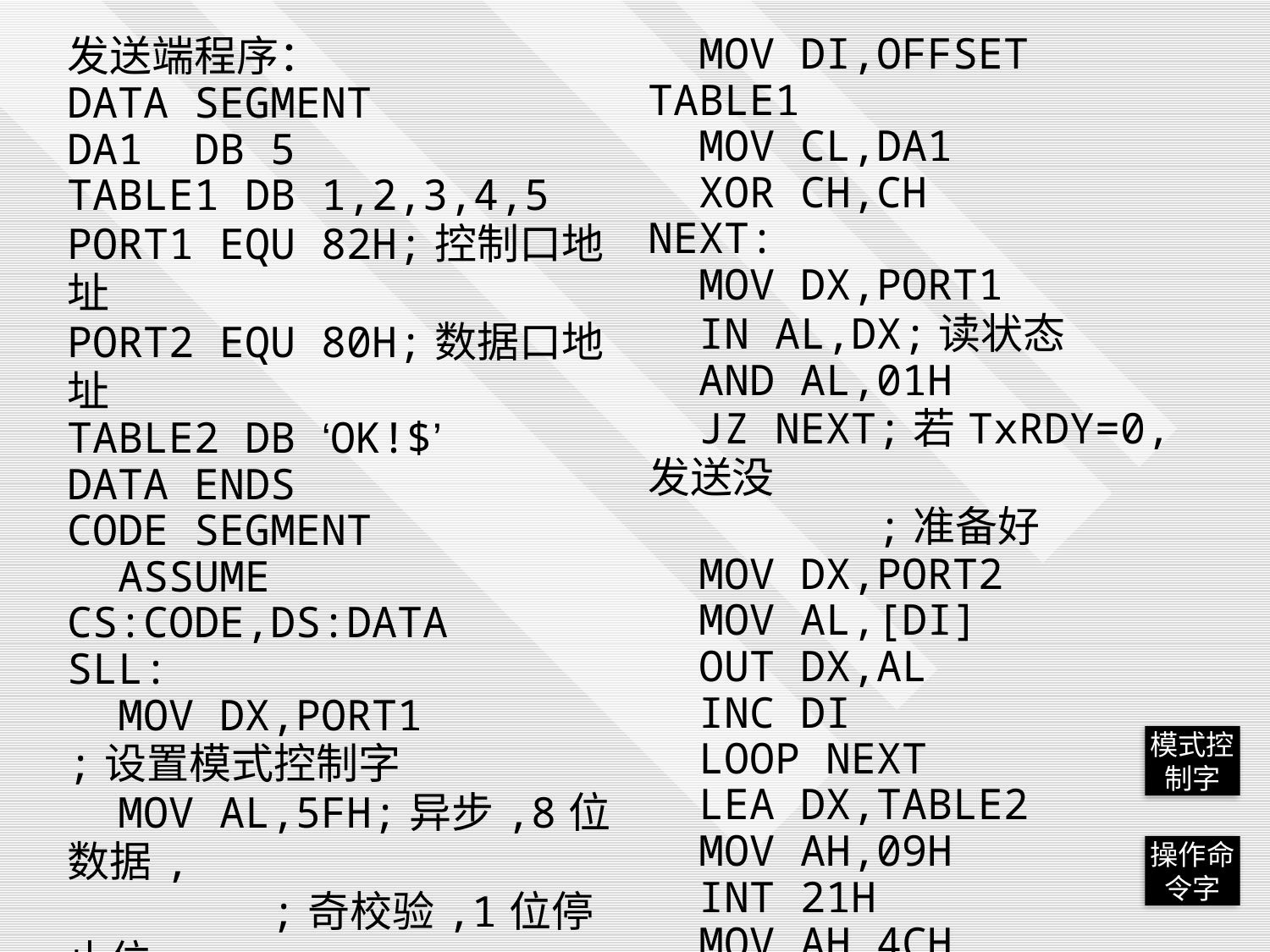

| 发送端程序： DATA SEGMENT DA1 DB 5 TABLE1 DB 1,2,3,4,5 PORT1 EQU 82H;控制口地址 PORT2 EQU 80H;数据口地址 TABLE2 DB ‘OK!$’ DATA ENDS CODE SEGMENT ASSUME CS:CODE,DS:DATA SLL: MOV DX,PORT1 ;设置模式控制字 MOV AL,5FH;异步,8位数据, ;奇校验,1位停止位, ;波特率因子64 OUT DX,AL ;设置操作命令，允许发送 MOV AL,11H OUT DX,AL MOV AX,DATA MOV DS,AX | MOV DI,OFFSET TABLE1 MOV CL,DA1 XOR CH,CH NEXT: MOV DX,PORT1 IN AL,DX;读状态 AND AL,01H JZ NEXT;若TxRDY=0,发送没 ;准备好 MOV DX,PORT2 MOV AL,[DI] OUT DX,AL INC DI LOOP NEXT LEA DX,TABLE2 MOV AH,09H INT 21H MOV AH,4CH INT 21H CODE ENDS END SLL |
| --- | --- |
模式控
制字
操作命
令字